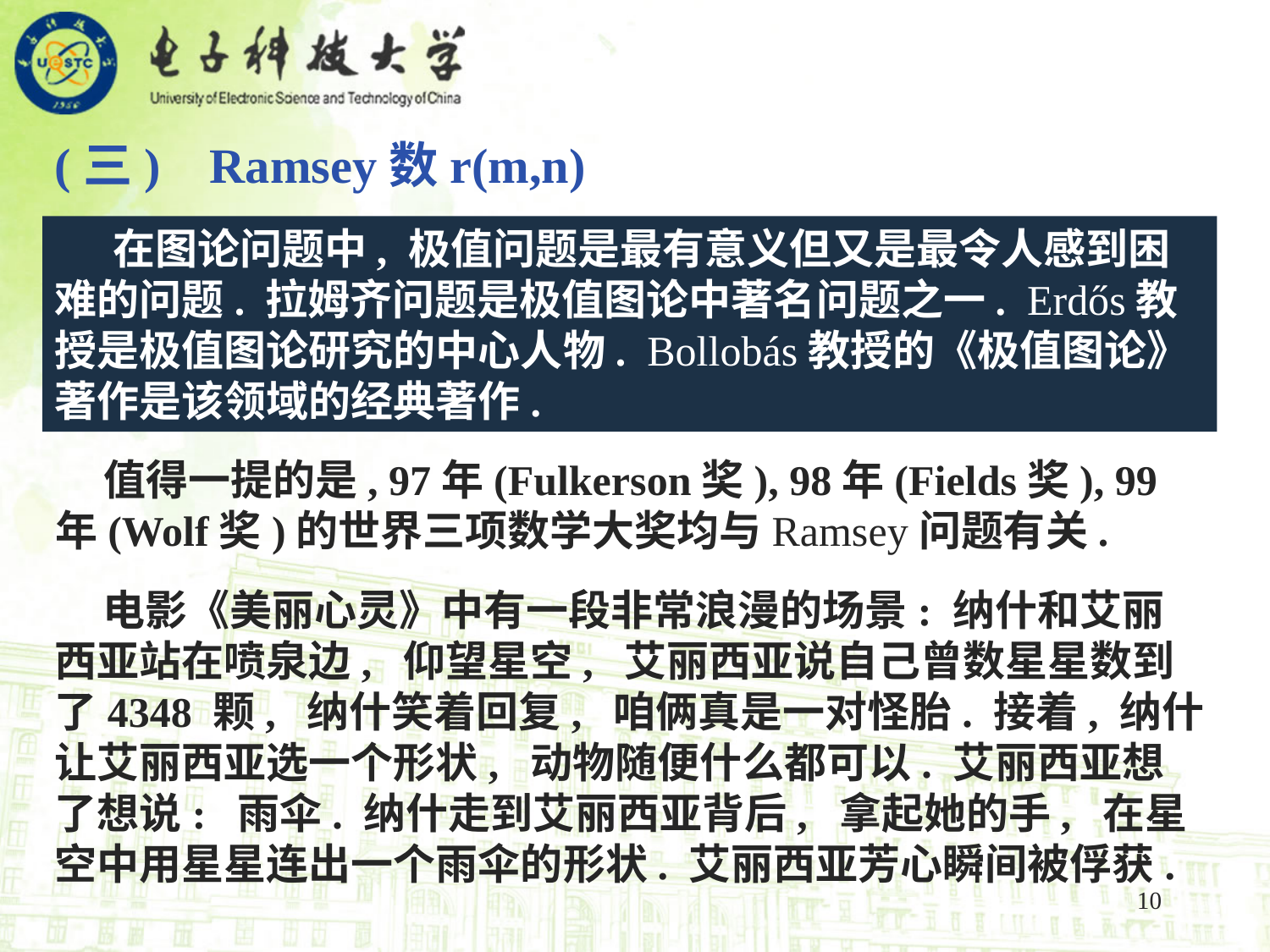

(三)    Ramsey数r(m,n)
     在图论问题中, 极值问题是最有意义但又是最令人感到困难的问题. 拉姆齐问题是极值图论中著名问题之一.  Erdős教授是极值图论研究的中心人物.  Bollobás教授的《极值图论》著作是该领域的经典著作.
    值得一提的是, 97年(Fulkerson奖), 98年(Fields奖), 99年(Wolf奖)的世界三项数学大奖均与Ramsey问题有关.
    电影《美丽心灵》中有一段非常浪漫的场景: 纳什和艾丽西亚站在喷泉边,  仰望星空,  艾丽西亚说自己曾数星星数到了4348 颗,  纳什笑着回复,  咱俩真是一对怪胎. 接着, 纳什让艾丽西亚选一个形状,  动物随便什么都可以. 艾丽西亚想了想说:  雨伞. 纳什走到艾丽西亚背后,  拿起她的手,  在星空中用星星连出一个雨伞的形状. 艾丽西亚芳心瞬间被俘获.

10